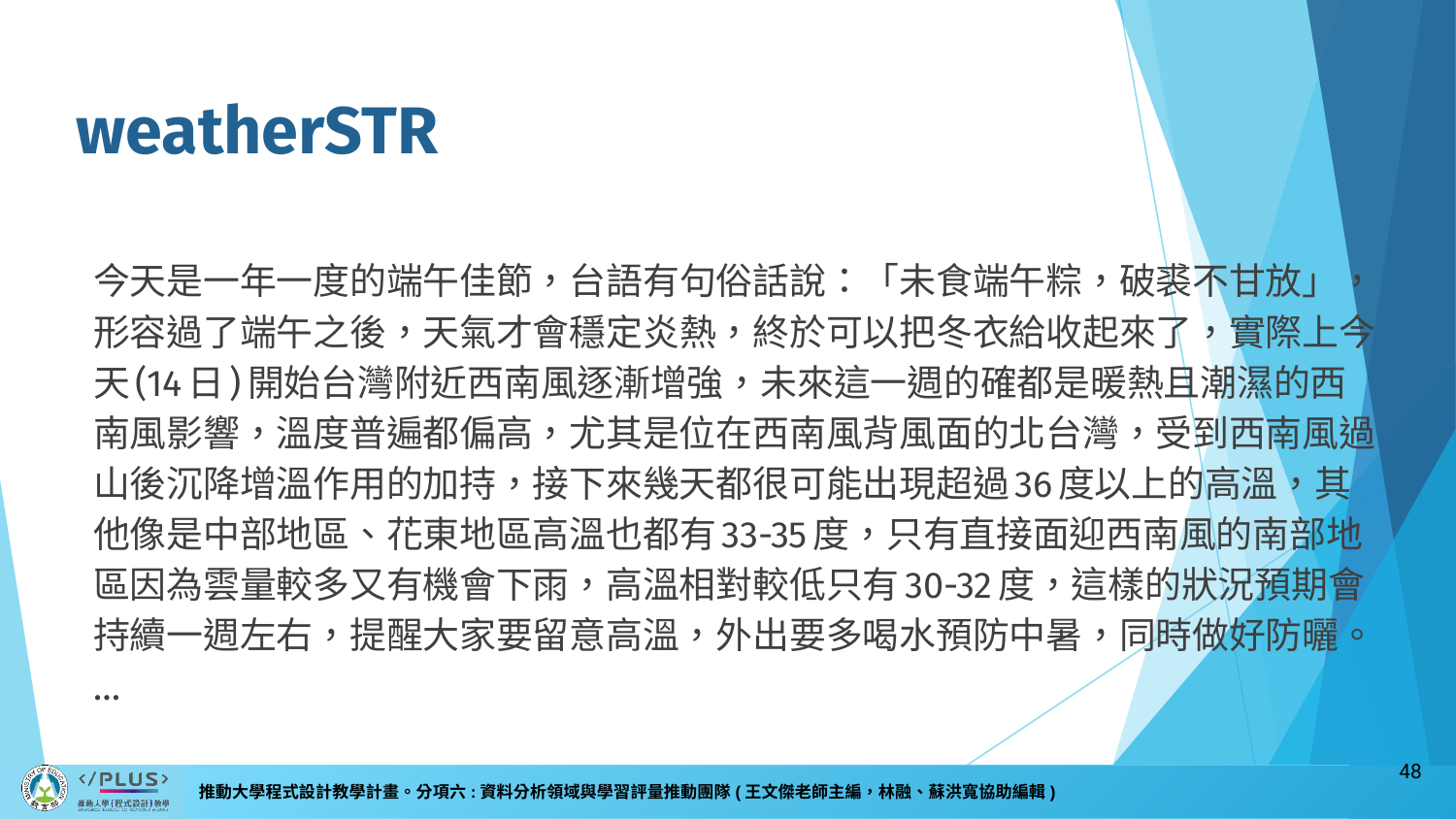

# weatherSTR
今天是一年一度的端午佳節，台語有句俗話說：「未食端午粽，破裘不甘放」，形容過了端午之後，天氣才會穩定炎熱，終於可以把冬衣給收起來了，實際上今天(14日)開始台灣附近西南風逐漸增強，未來這一週的確都是暖熱且潮濕的西南風影響，溫度普遍都偏高，尤其是位在西南風背風面的北台灣，受到西南風過山後沉降增溫作用的加持，接下來幾天都很可能出現超過36度以上的高溫，其他像是中部地區、花東地區高溫也都有33-35度，只有直接面迎西南風的南部地區因為雲量較多又有機會下雨，高溫相對較低只有30-32度，這樣的狀況預期會持續一週左右，提醒大家要留意高溫，外出要多喝水預防中暑，同時做好防曬。…

48